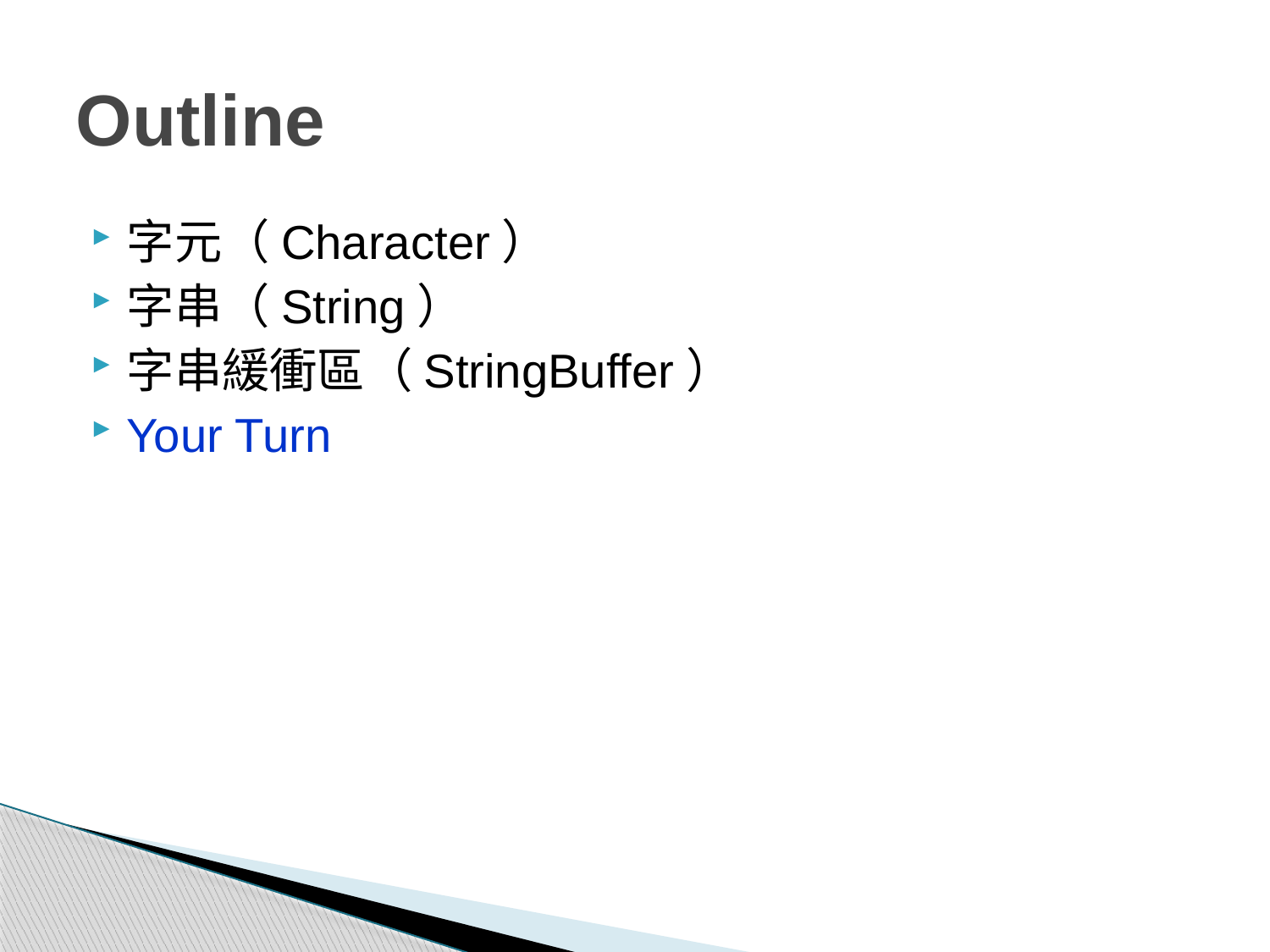

# Outline
字元（Character）
字串（String）
字串緩衝區（StringBuffer）
Your Turn